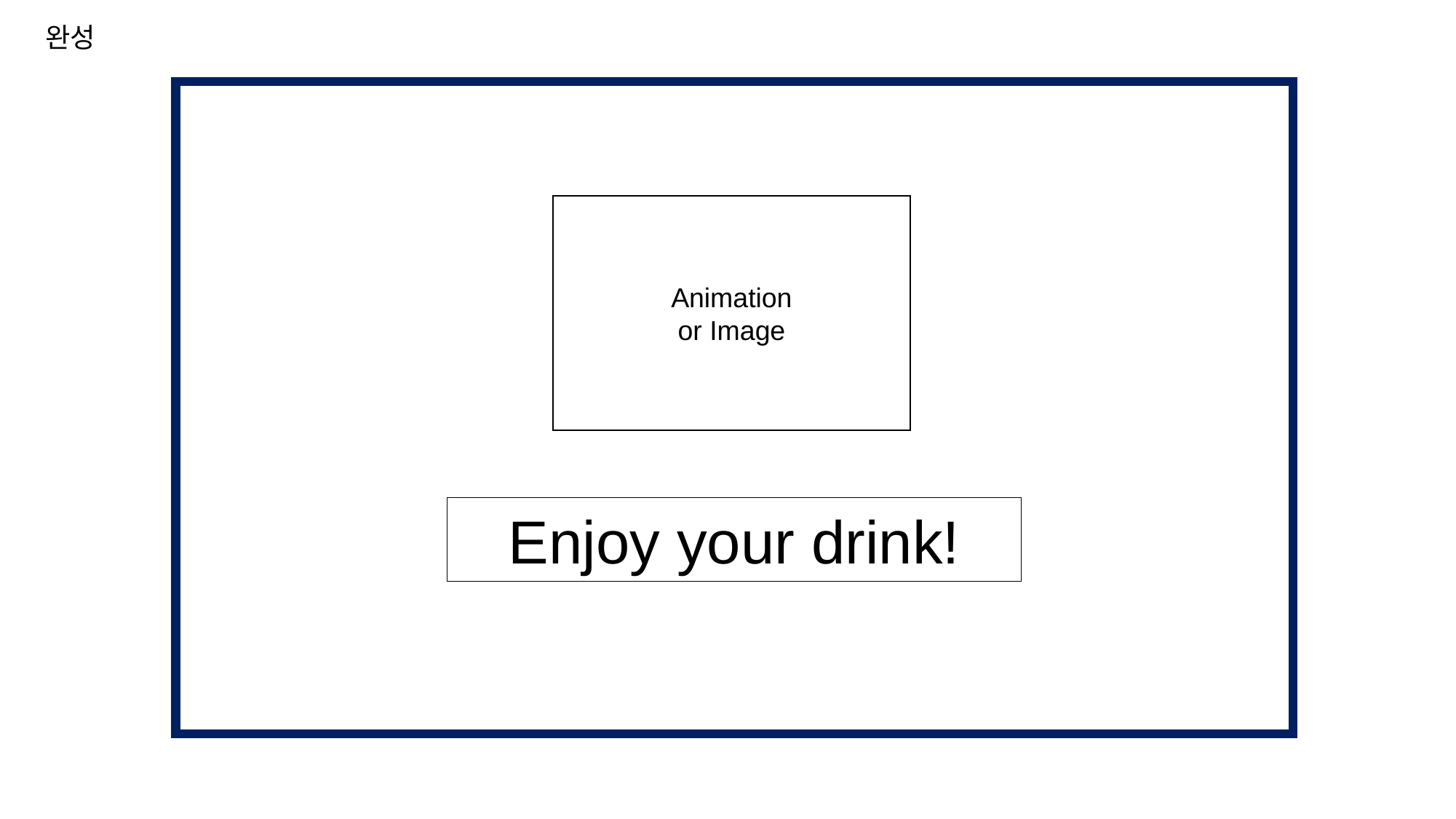

완성

Animation
or Image
Enjoy your drink!